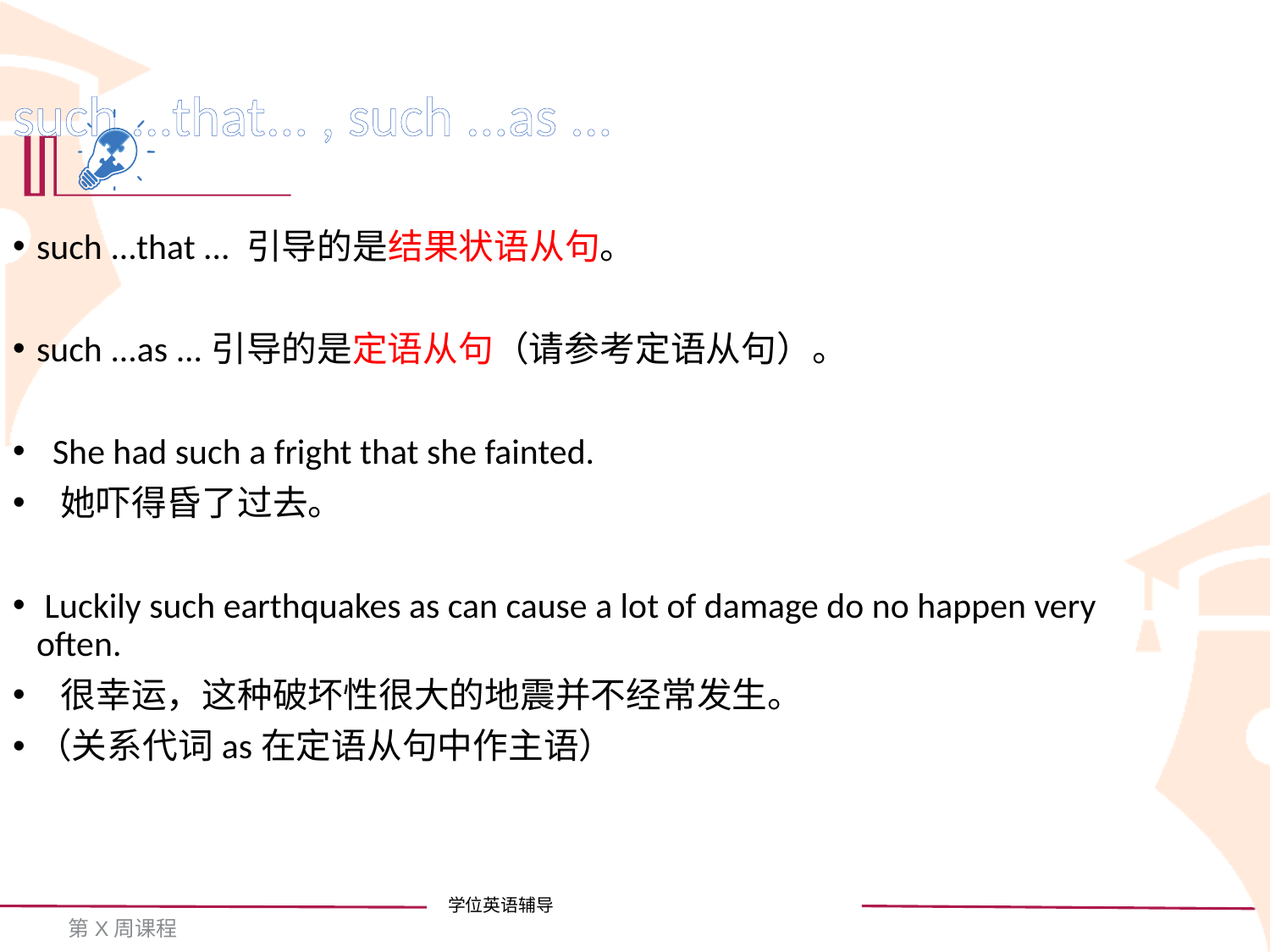

such ...that... , such ...as ...

such ...that ... 引导的是结果状语从句。

such ...as ...引导的是定语从句（请参考定语从句）。

  She had such a fright that she fainted.
  她吓得昏了过去。

 Luckily such earthquakes as can cause a lot of damage do no happen very often.
  很幸运，这种破坏性很大的地震并不经常发生。
（关系代词as在定语从句中作主语）